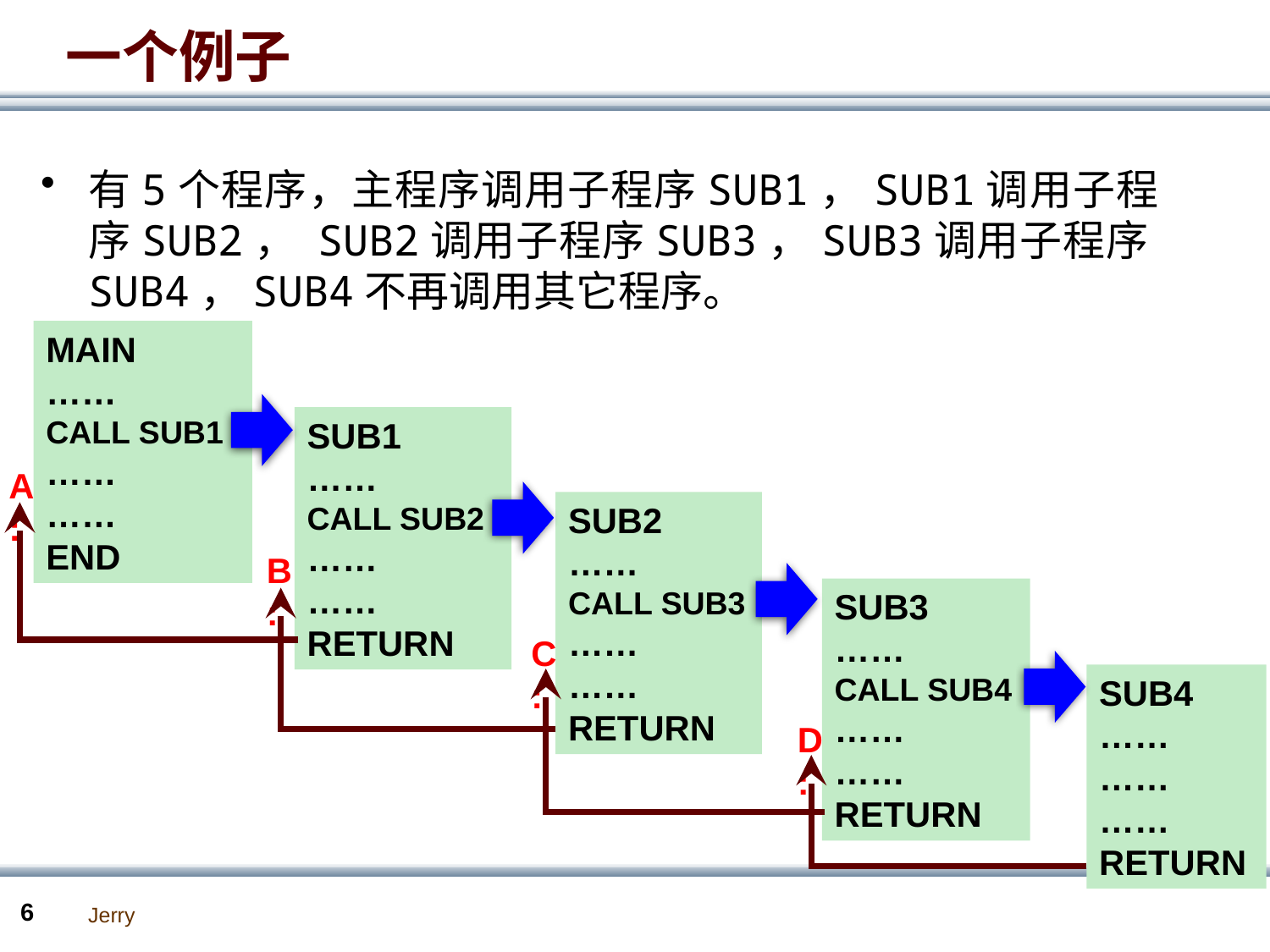

一个例子
有5个程序，主程序调用子程序SUB1，SUB1调用子程序SUB2， SUB2调用子程序SUB3，SUB3调用子程序SUB4，SUB4不再调用其它程序。
MAIN
……
CALL SUB1
……
……
END

SUB1
……
CALL SUB2
……
……
RETURN
A:

SUB2
……
CALL SUB3
……
……
RETURN
B:

SUB3
……
CALL SUB4
……
……
RETURN
C:

SUB4
……
……
……
RETURN
D: